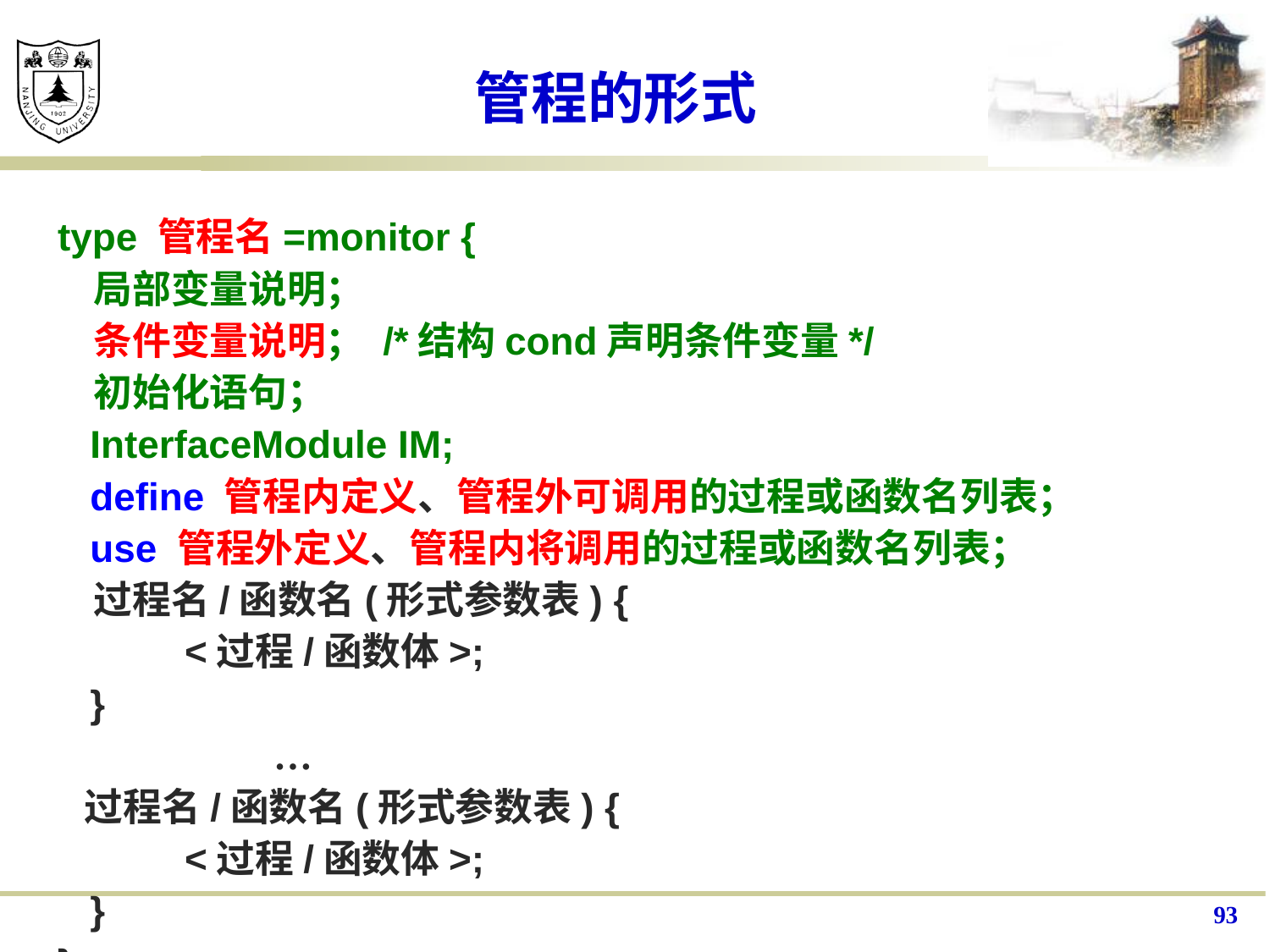

# 管程的形式
type 管程名=monitor {
   局部变量说明；
   条件变量说明； /*结构cond声明条件变量*/
   初始化语句；
   InterfaceModule IM;
   define 管程内定义、管程外可调用的过程或函数名列表；
   use 管程外定义、管程内将调用的过程或函数名列表；
   过程名/函数名(形式参数表) {
	<过程/函数体>;
   }
                    …
  过程名/函数名(形式参数表) {
	<过程/函数体>;
   }
}
93